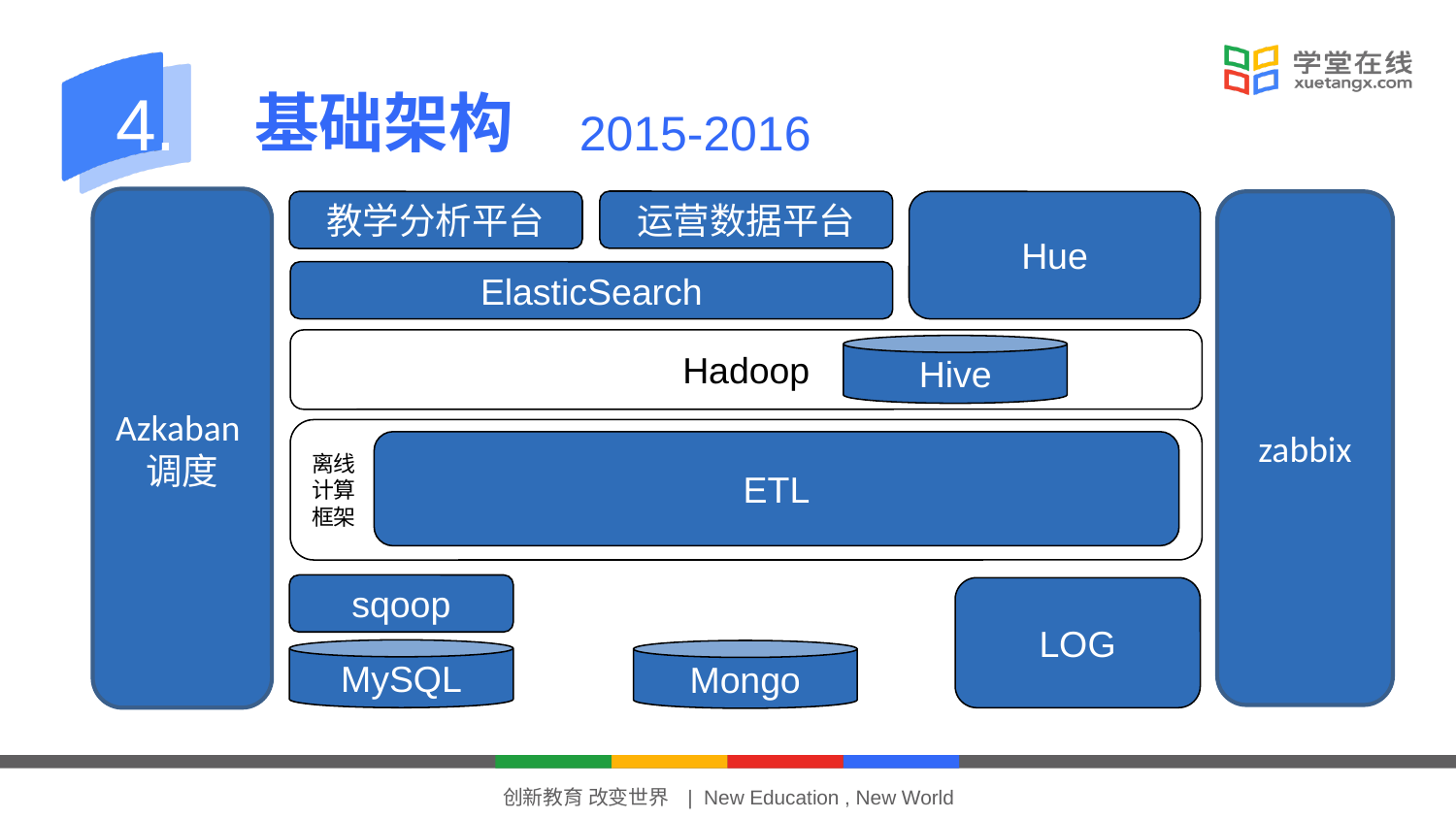

4.
基础架构
2015-2016
Azkaban调度
运营数据平台
教学分析平台
Hue
zabbix
ElasticSearch
Hadoop
Hive
离线
计算
框架
ETL
sqoop
LOG
MySQL
Mongo